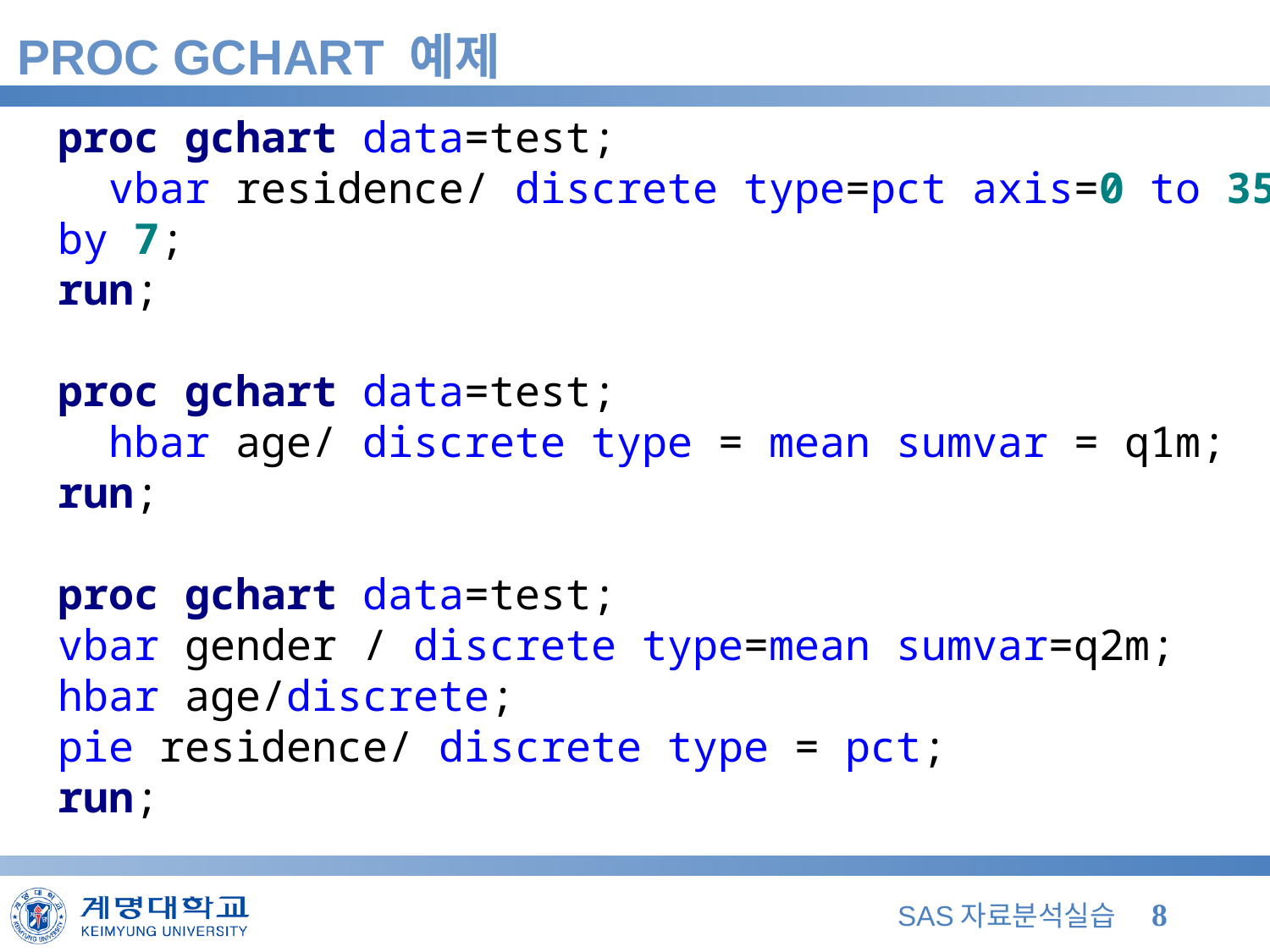

# PROC GCHART 예제
proc gchart data=test;
  vbar residence/ discrete type=pct axis=0 to 35 by 7;
run;

proc gchart data=test;
  hbar age/ discrete type = mean sumvar = q1m;
run;

proc gchart data=test;
vbar gender / discrete type=mean sumvar=q2m;
hbar age/discrete;
pie residence/ discrete type = pct;
run;